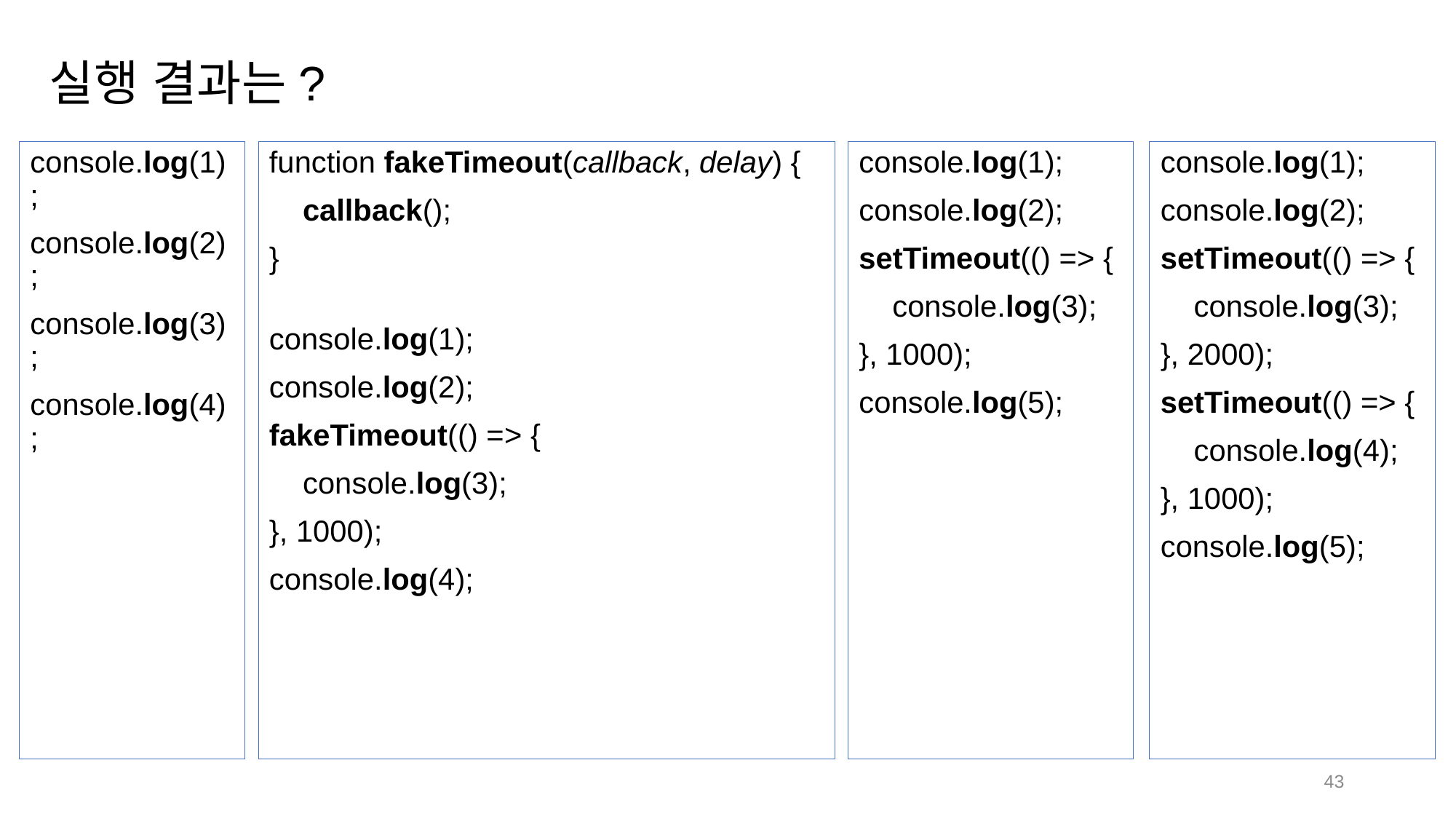

# 실행 결과는?
console.log(1);
console.log(2);
console.log(3);
console.log(4);
function fakeTimeout(callback, delay) {
    callback();
}
console.log(1);
console.log(2);
fakeTimeout(() => {
    console.log(3);
}, 1000);
console.log(4);
console.log(1);
console.log(2);
setTimeout(() => {
    console.log(3);
}, 1000);
console.log(5);
console.log(1);
console.log(2);
setTimeout(() => {
    console.log(3);
}, 2000);
setTimeout(() => {
    console.log(4);
}, 1000);
console.log(5);
43